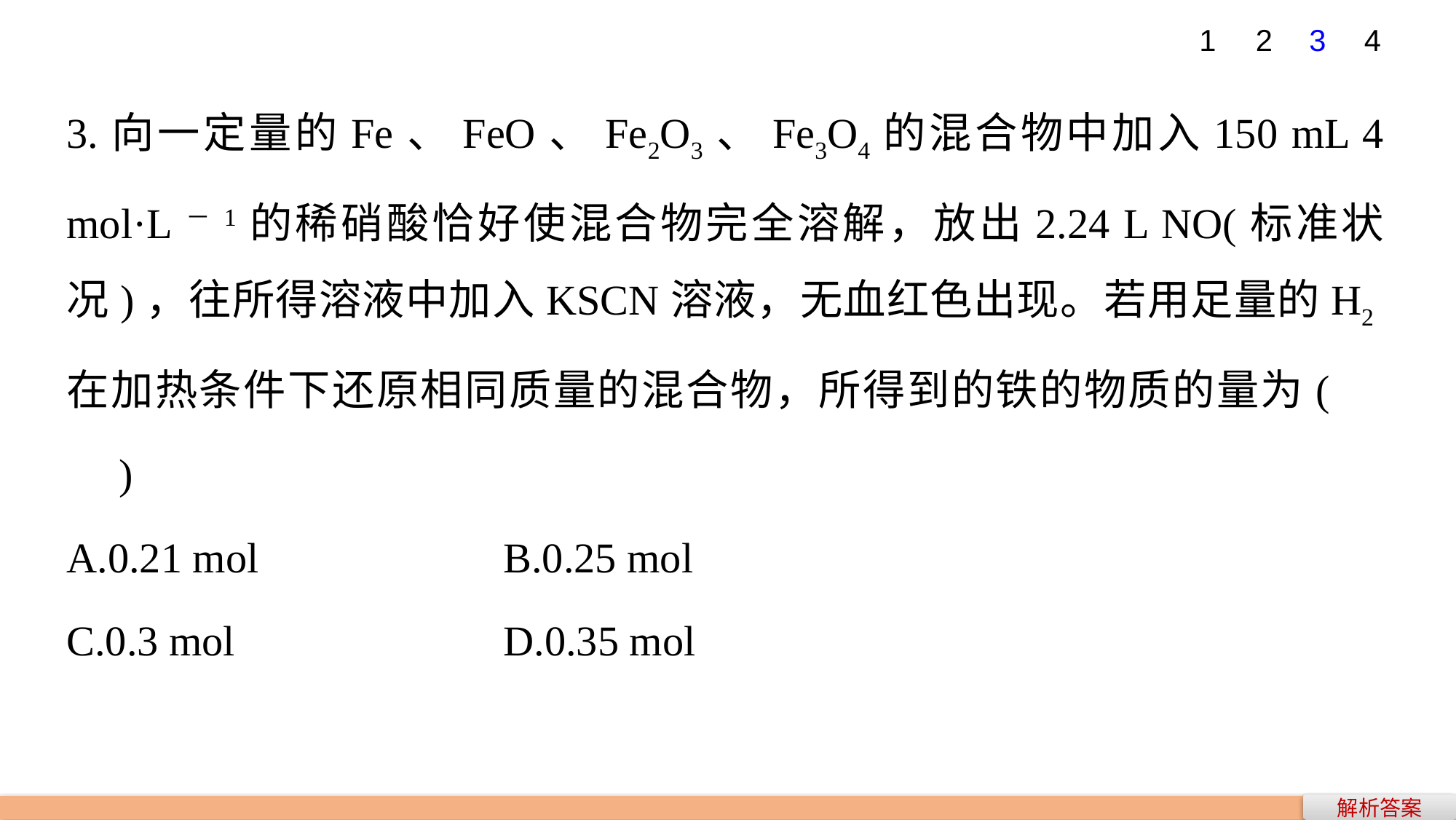

1
2
3
4
3.向一定量的Fe、FeO、Fe2O3、Fe3O4的混合物中加入150 mL 4 mol·L－1的稀硝酸恰好使混合物完全溶解，放出2.24 L NO(标准状况)，往所得溶液中加入KSCN溶液，无血红色出现。若用足量的H2在加热条件下还原相同质量的混合物，所得到的铁的物质的量为(　　)
A.0.21 mol  			B.0.25 mol
C.0.3 mol  			D.0.35 mol
解析答案